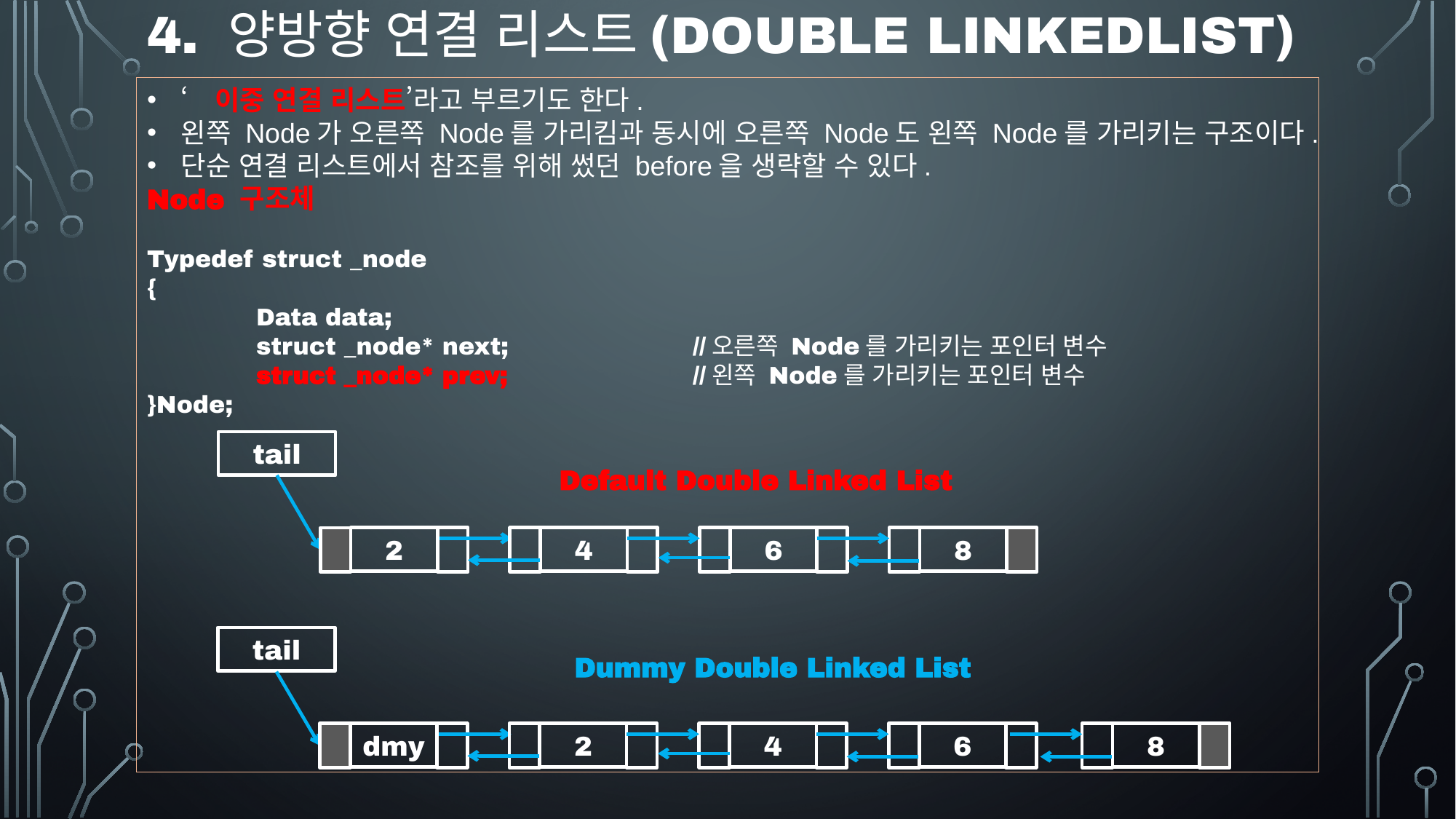

# 4. 양방향 연결 리스트(Double LinkedList)
‘이중 연결 리스트’라고 부르기도 한다.
왼쪽 Node가 오른쪽 Node를 가리킴과 동시에 오른쪽 Node도 왼쪽 Node를 가리키는 구조이다.
단순 연결 리스트에서 참조를 위해 썼던 before을 생략할 수 있다.
Node 구조체

Typedef struct _node
{
	Data data;
	struct _node* next;		//오른쪽 Node를 가리키는 포인터 변수
	struct _node* prev;		//왼쪽 Node를 가리키는 포인터 변수
}Node;

tail
2

4

6

8

Default Double Linked List
tail
dmy

2

4

6

8

Dummy Double Linked List